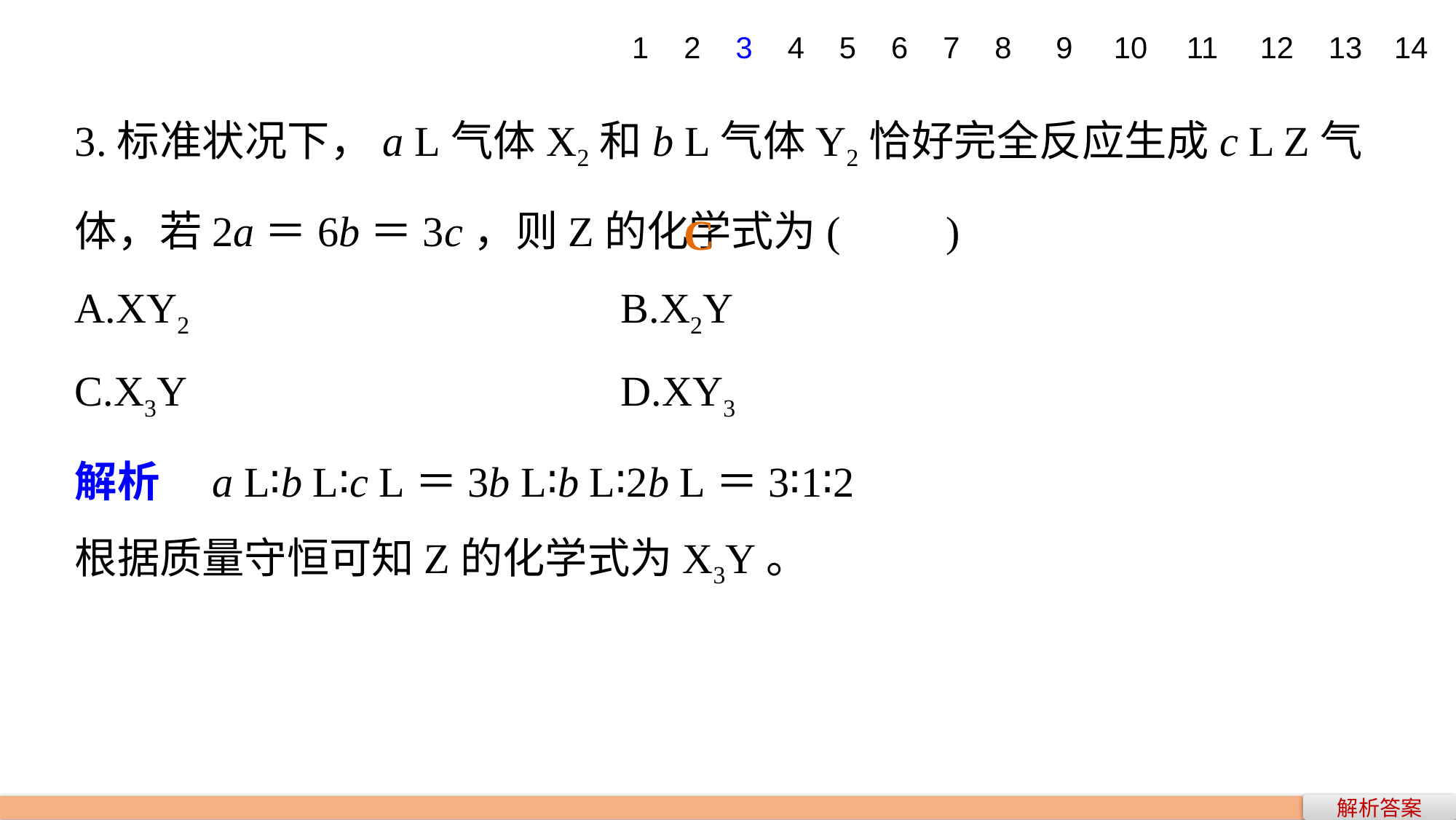

1
2
3
4
5
6
7
8
9
10
11
12
13
14
3.标准状况下，a L气体X2和b L气体Y2恰好完全反应生成c L Z气体，若2a＝6b＝3c，则Z的化学式为(　　)
A.XY2  				B.X2Y
C.X3Y  				D.XY3
解析　a L∶b L∶c L＝3b L∶b L∶2b L＝3∶1∶2
根据质量守恒可知Z的化学式为X3Y。
C
解析答案